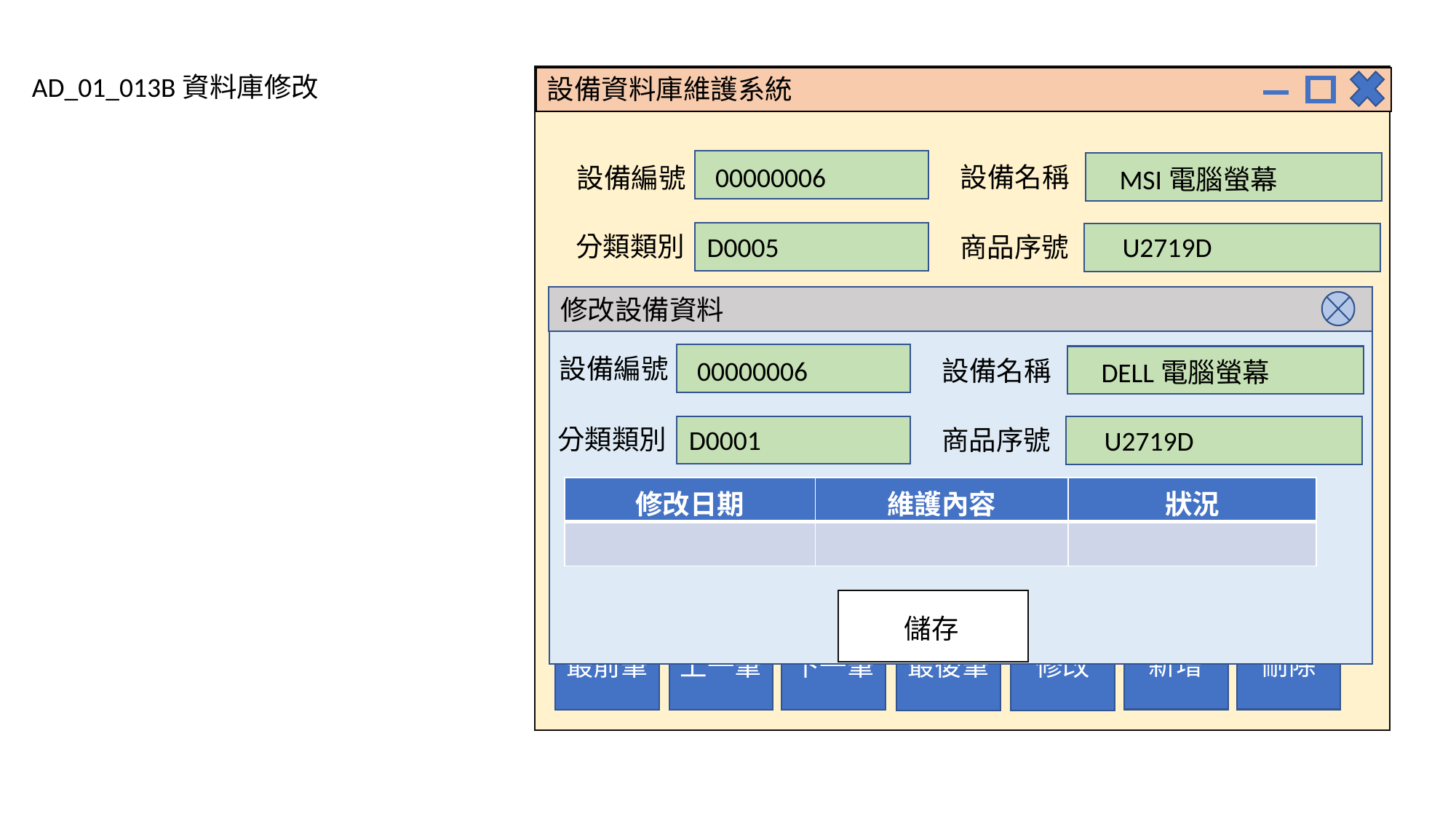

AD_01_013B資料庫修改

設備資料庫維護系統

00000006
設備名稱
設備編號
MSI電腦螢幕

分類類別
D0005
商品序號
U2719D

修改設備資料

設備編號

00000006
設備名稱
DELL電腦螢幕

分類類別
D0001
商品序號
U2719D
| 修改日期 | 維護內容 | 狀況 |
| --- | --- | --- |
|  |  |  |

儲存
新增
刪除
最前筆
上一筆
下一筆
最後筆
修改